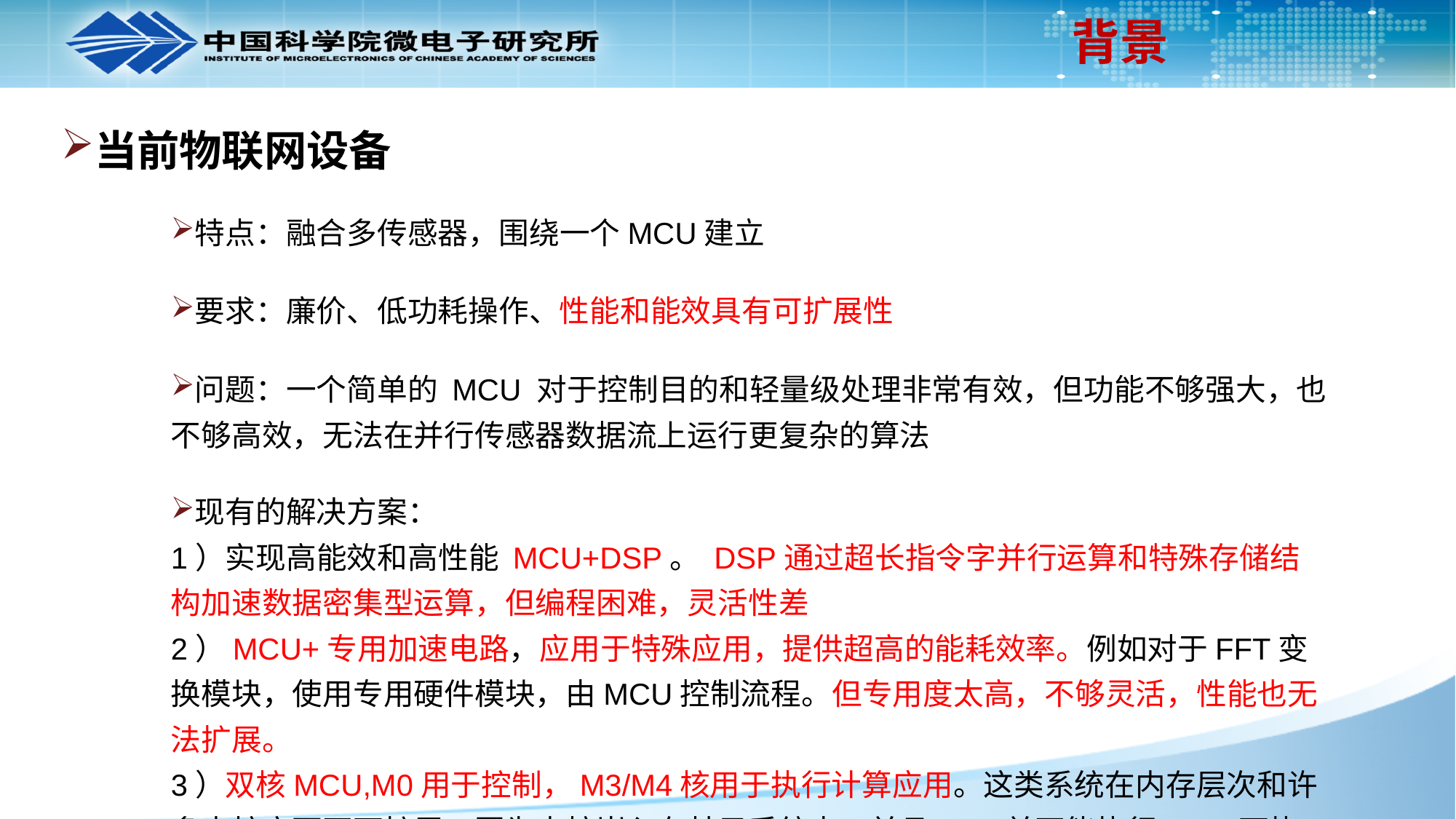

# 背景
当前物联网设备

特点：融合多传感器，围绕一个MCU建立
要求：廉价、低功耗操作、性能和能效具有可扩展性
问题：一个简单的 MCU 对于控制目的和轻量级处理非常有效，但功能不够强大，也不够高效，无法在并行传感器数据流上运行更复杂的算法
现有的解决方案：
1）实现高能效和高性能 MCU+DSP。 DSP通过超长指令字并行运算和特殊存储结构加速数据密集型运算，但编程困难，灵活性差
2）MCU+专用加速电路，应用于特殊应用，提供超高的能耗效率。例如对于FFT变换模块，使用专用硬件模块，由MCU控制流程。但专用度太高，不够灵活，性能也无法扩展。
3）双核MCU,M0用于控制，M3/M4核用于执行计算应用。这类系统在内存层次和许多内核方面不可扩展，因为内核嵌入在其子系统中，并且M0+并不能执行M3/4可执行文件。
6